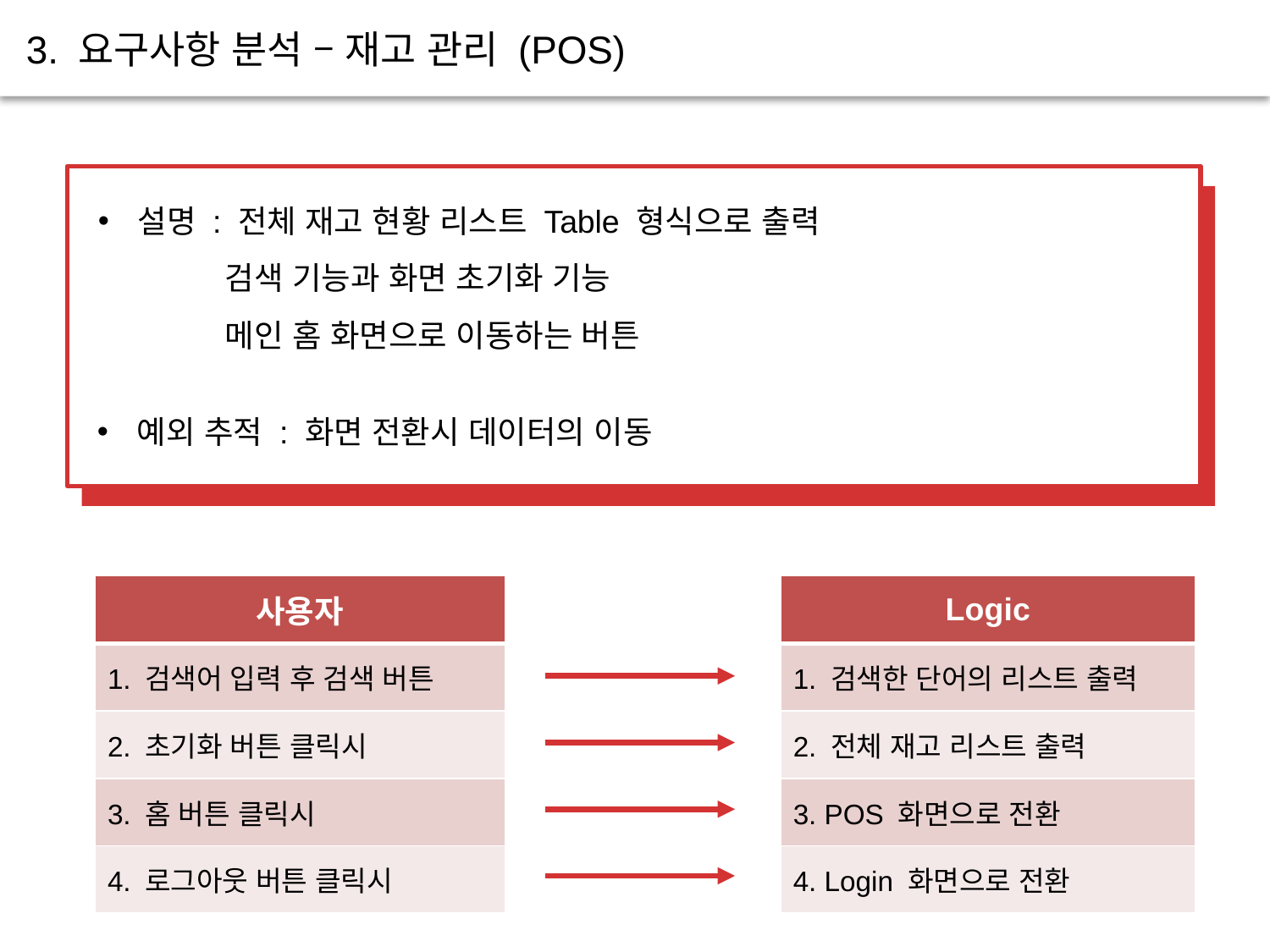

3. 요구사항 분석 – 재고 관리 (POS)

설명 : 전체 재고 현황 리스트 Table 형식으로 출력
	검색 기능과 화면 초기화 기능
	메인 홈 화면으로 이동하는 버튼

예외 추적 : 화면 전환시 데이터의 이동
| 사용자 |
| --- |
| 1. 검색어 입력 후 검색 버튼 |
| 2. 초기화 버튼 클릭시 |
| 3. 홈 버튼 클릭시 |
| 4. 로그아웃 버튼 클릭시 |
| Logic |
| --- |
| 1. 검색한 단어의 리스트 출력 |
| 2. 전체 재고 리스트 출력 |
| 3. POS 화면으로 전환 |
| 4. Login 화면으로 전환 |